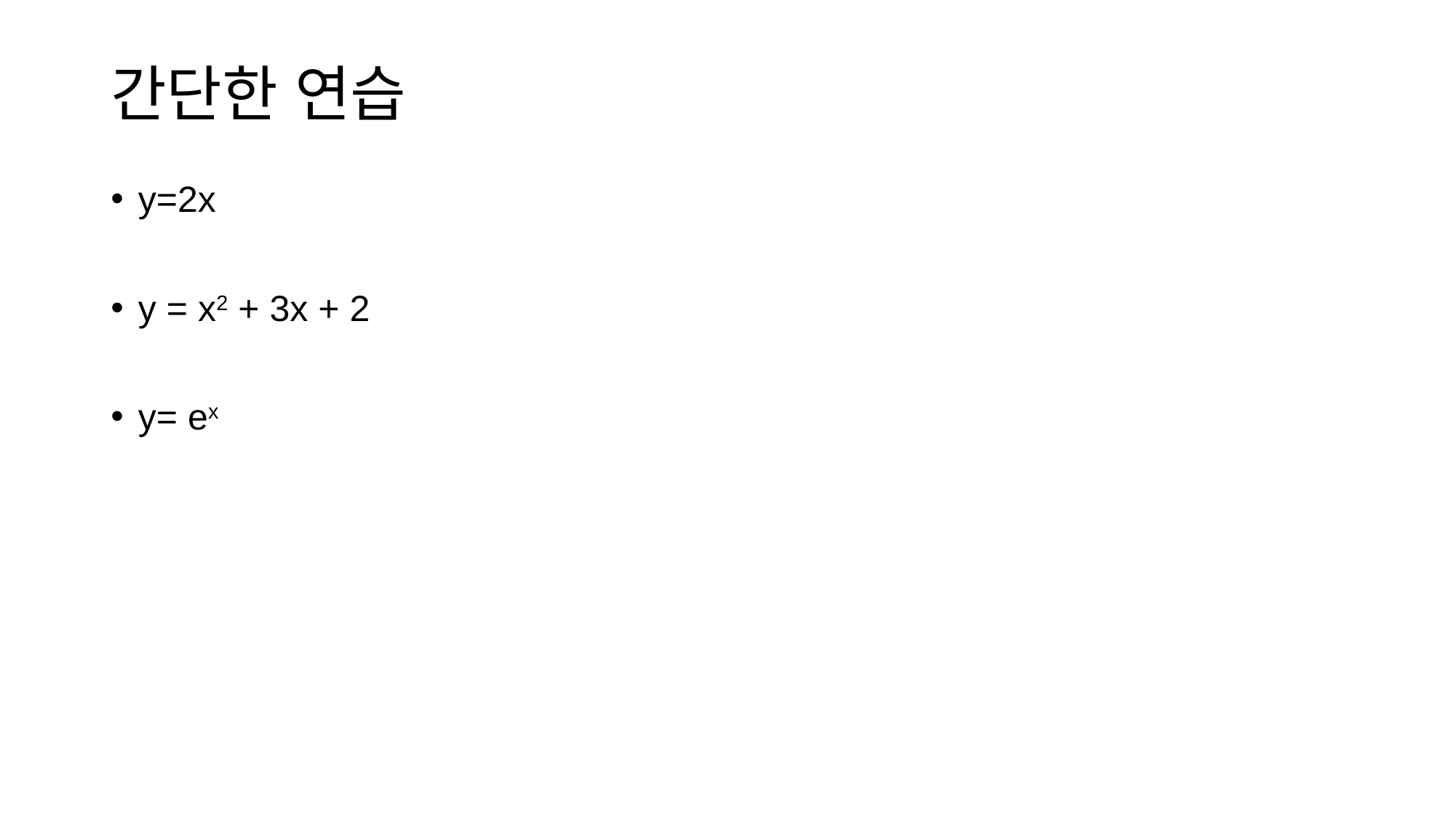

# 간단한 연습
y=2x

y = x2 + 3x + 2

y= ex